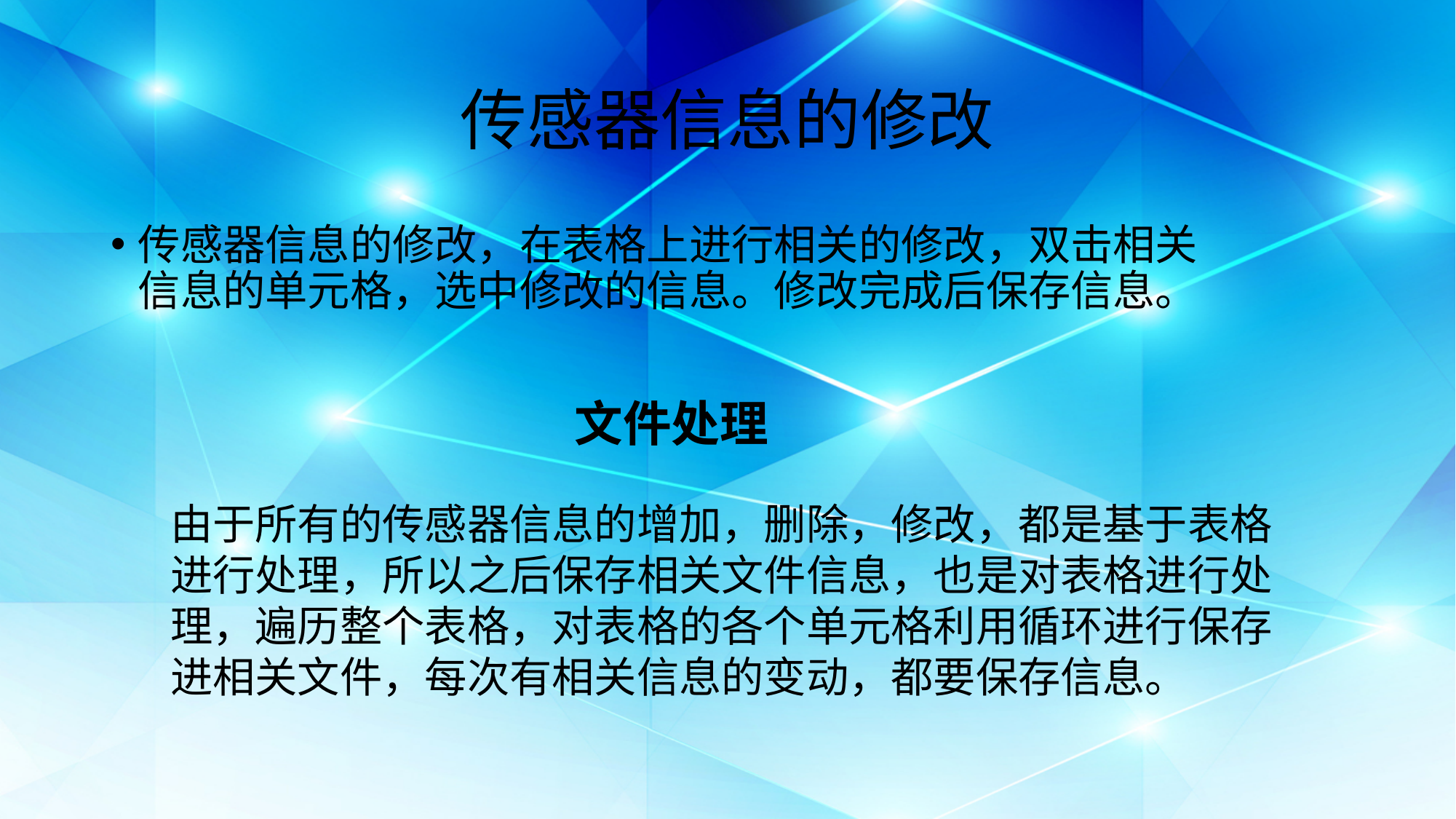

# 传感器信息的修改
传感器信息的修改，在表格上进行相关的修改，双击相关信息的单元格，选中修改的信息。修改完成后保存信息。
文件处理
由于所有的传感器信息的增加，删除，修改，都是基于表格进行处理，所以之后保存相关文件信息，也是对表格进行处理，遍历整个表格，对表格的各个单元格利用循环进行保存进相关文件，每次有相关信息的变动，都要保存信息。